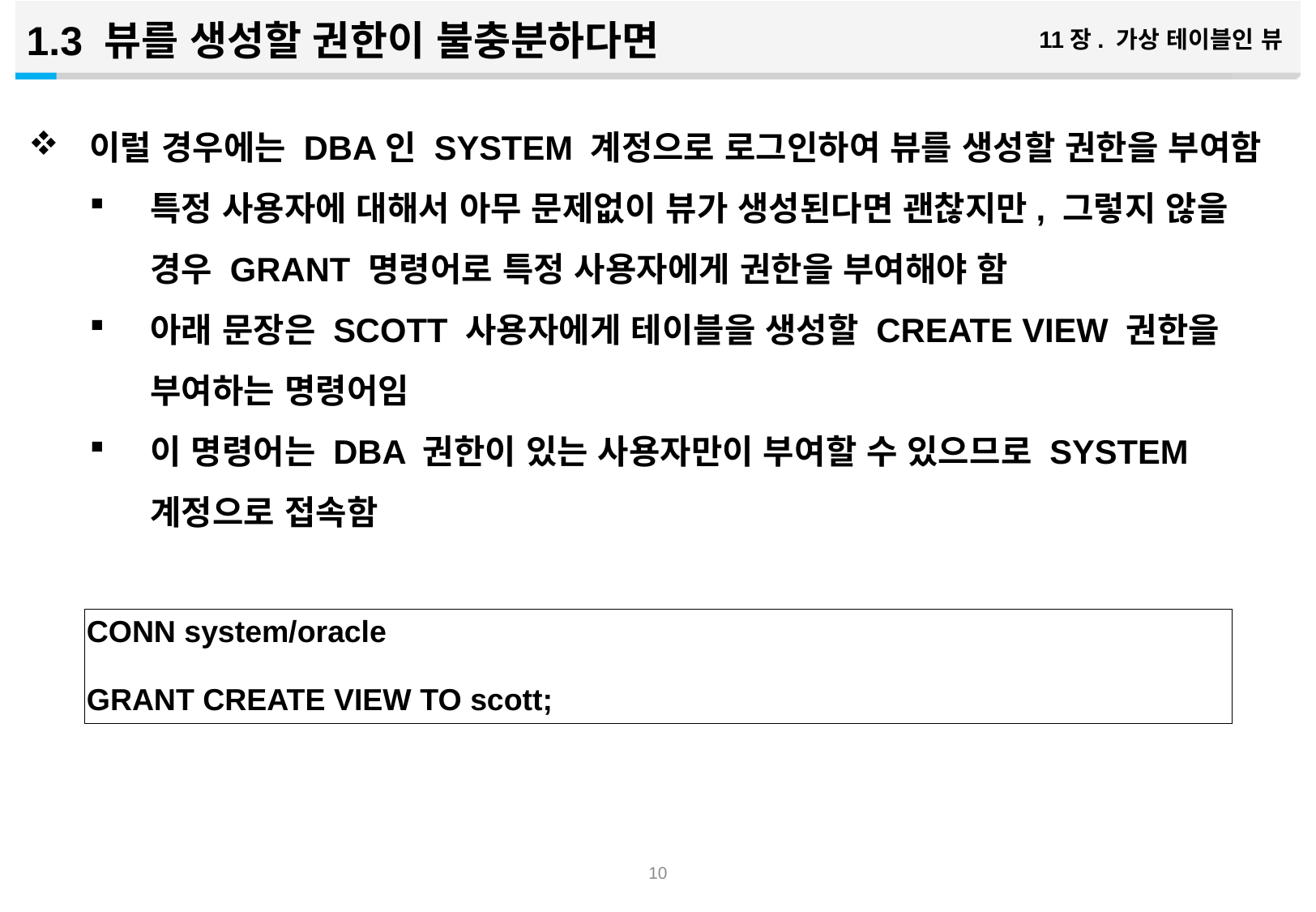

1.3 뷰를 생성할 권한이 불충분하다면
11장. 가상 테이블인 뷰
이럴 경우에는 DBA인 SYSTEM 계정으로 로그인하여 뷰를 생성할 권한을 부여함
특정 사용자에 대해서 아무 문제없이 뷰가 생성된다면 괜찮지만, 그렇지 않을 경우 GRANT 명령어로 특정 사용자에게 권한을 부여해야 함
아래 문장은 SCOTT 사용자에게 테이블을 생성할 CREATE VIEW 권한을  부여하는 명령어임
이 명령어는 DBA 권한이 있는 사용자만이 부여할 수 있으므로 SYSTEM  계정으로 접속함

| CONN system/oracle GRANT CREATE VIEW TO scott; |
| --- |
10